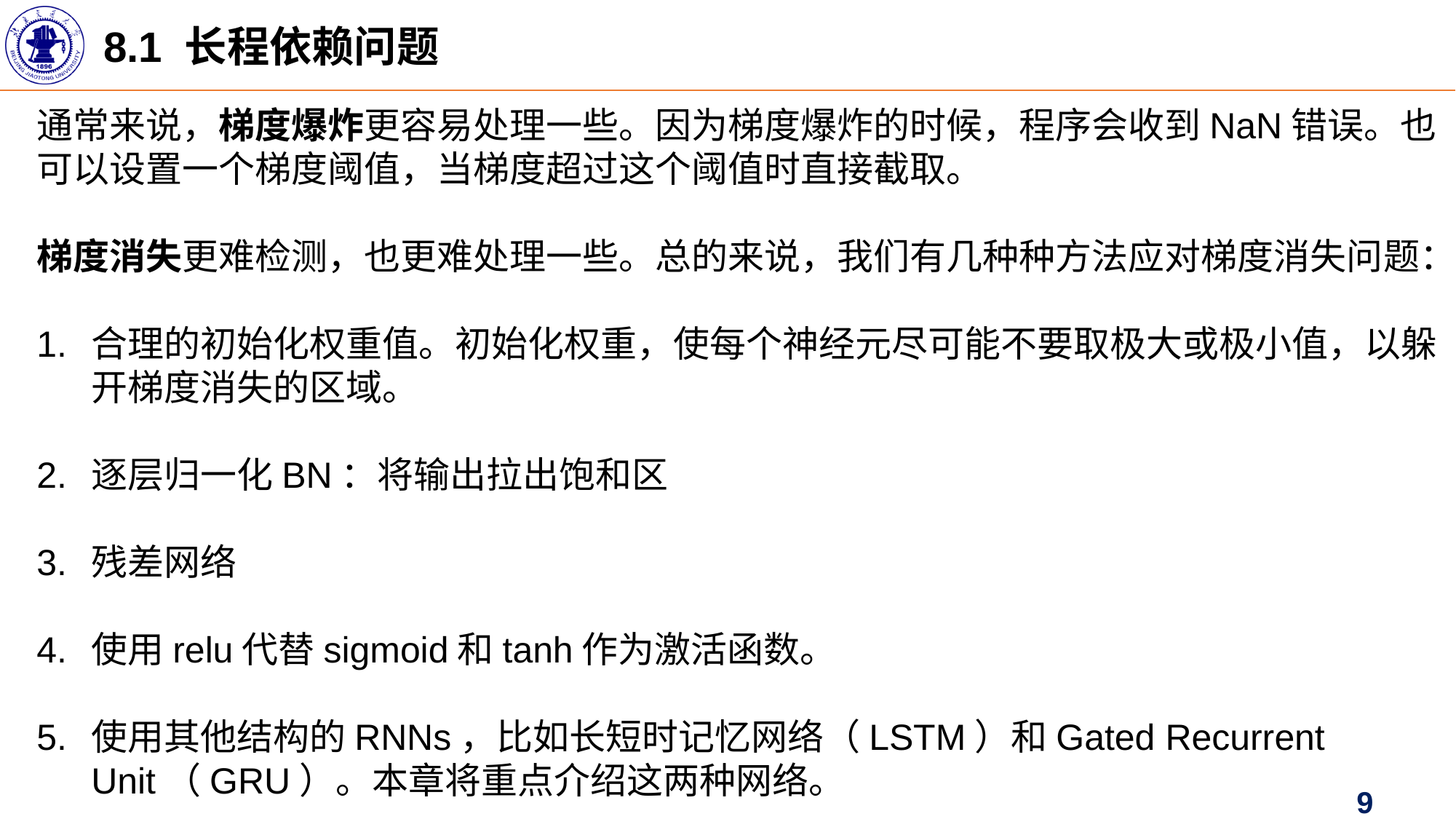

8.1 长程依赖问题

通常来说，梯度爆炸更容易处理一些。因为梯度爆炸的时候，程序会收到NaN错误。也可以设置一个梯度阈值，当梯度超过这个阈值时直接截取。

梯度消失更难检测，也更难处理一些。总的来说，我们有几种种方法应对梯度消失问题：

合理的初始化权重值。初始化权重，使每个神经元尽可能不要取极大或极小值，以躲开梯度消失的区域。

逐层归一化BN：将输出拉出饱和区

残差网络

使用relu代替sigmoid和tanh作为激活函数。

使用其他结构的RNNs，比如长短时记忆网络（LSTM）和Gated Recurrent Unit（GRU）。本章将重点介绍这两种网络。